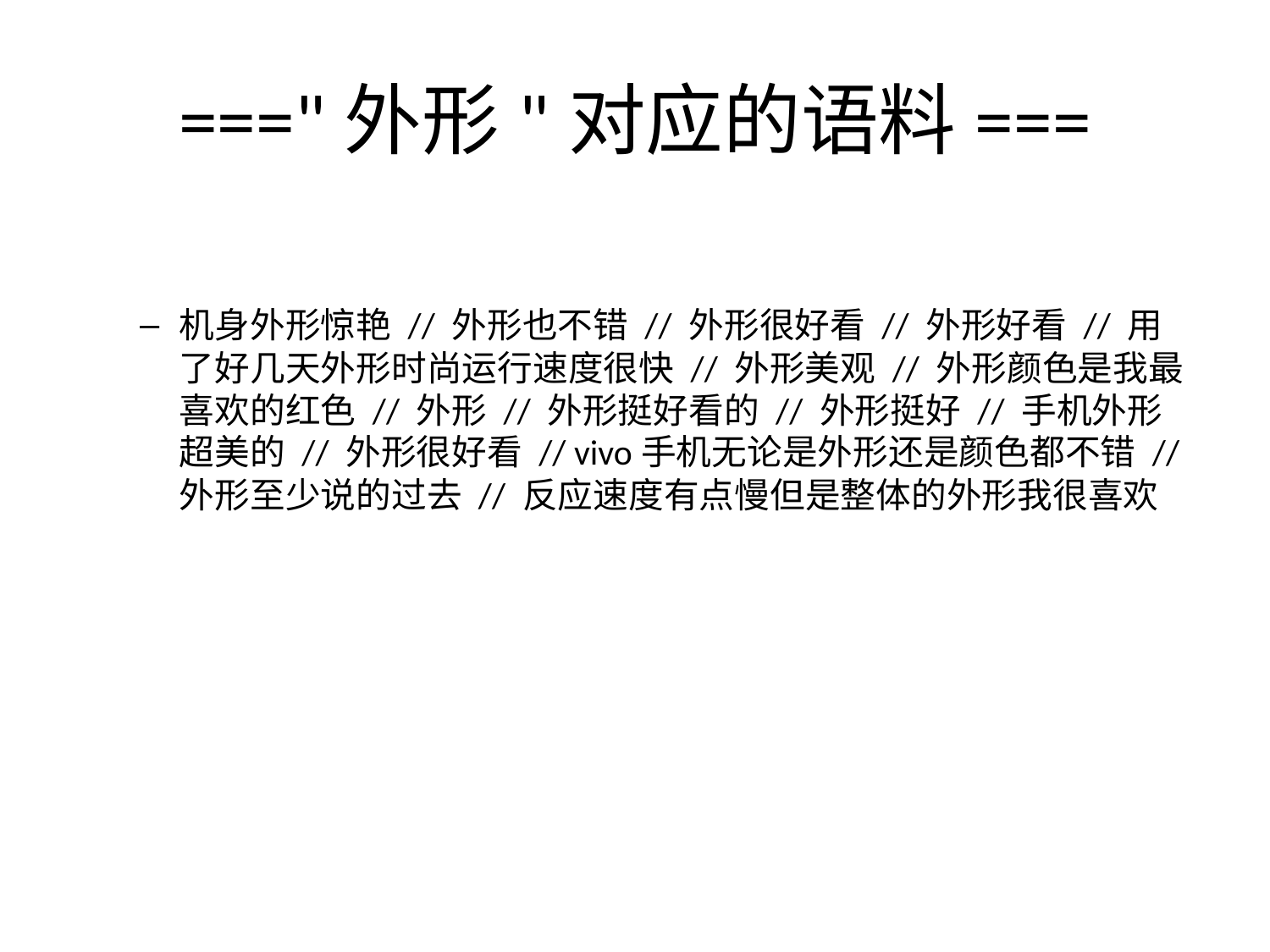

# ==="外形"对应的语料===

机身外形惊艳 // 外形也不错 // 外形很好看 // 外形好看 // 用了好几天外形时尚运行速度很快 // 外形美观 // 外形颜色是我最喜欢的红色 // 外形 // 外形挺好看的 // 外形挺好 // 手机外形超美的 // 外形很好看 // vivo手机无论是外形还是颜色都不错 // 外形至少说的过去 // 反应速度有点慢但是整体的外形我很喜欢